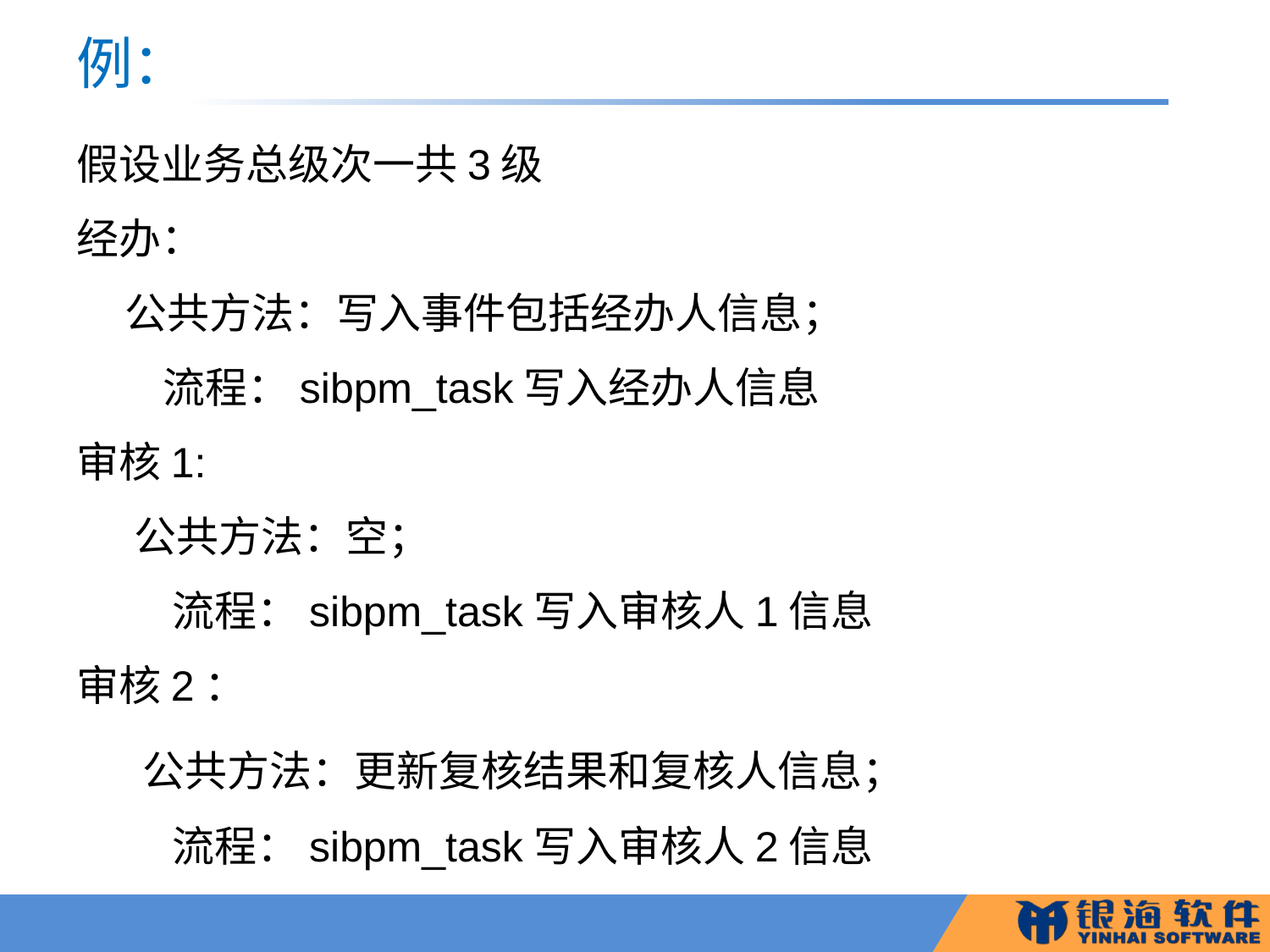

# 例：
假设业务总级次一共3级
经办：
    公共方法：写入事件包括经办人信息；
        流程：sibpm_task写入经办人信息
审核1:
     公共方法：空；
         流程：sibpm_task写入审核人1信息
审核2：
     公共方法：更新复核结果和复核人信息；
         流程：sibpm_task写入审核人2信息